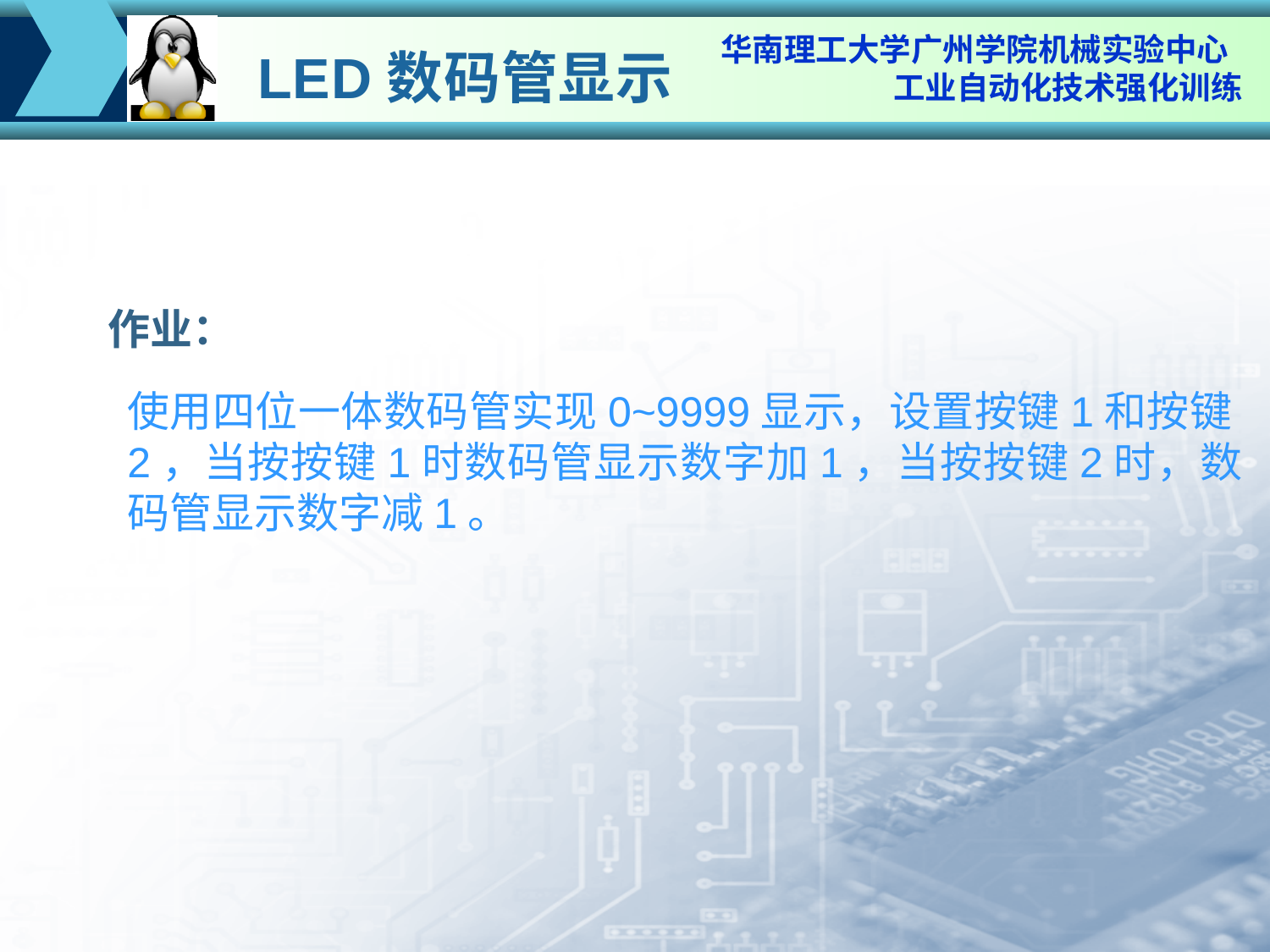

LED数码管显示
# 作业：
使用四位一体数码管实现0~9999显示，设置按键1和按键2，当按按键1时数码管显示数字加1，当按按键2时，数码管显示数字减1。